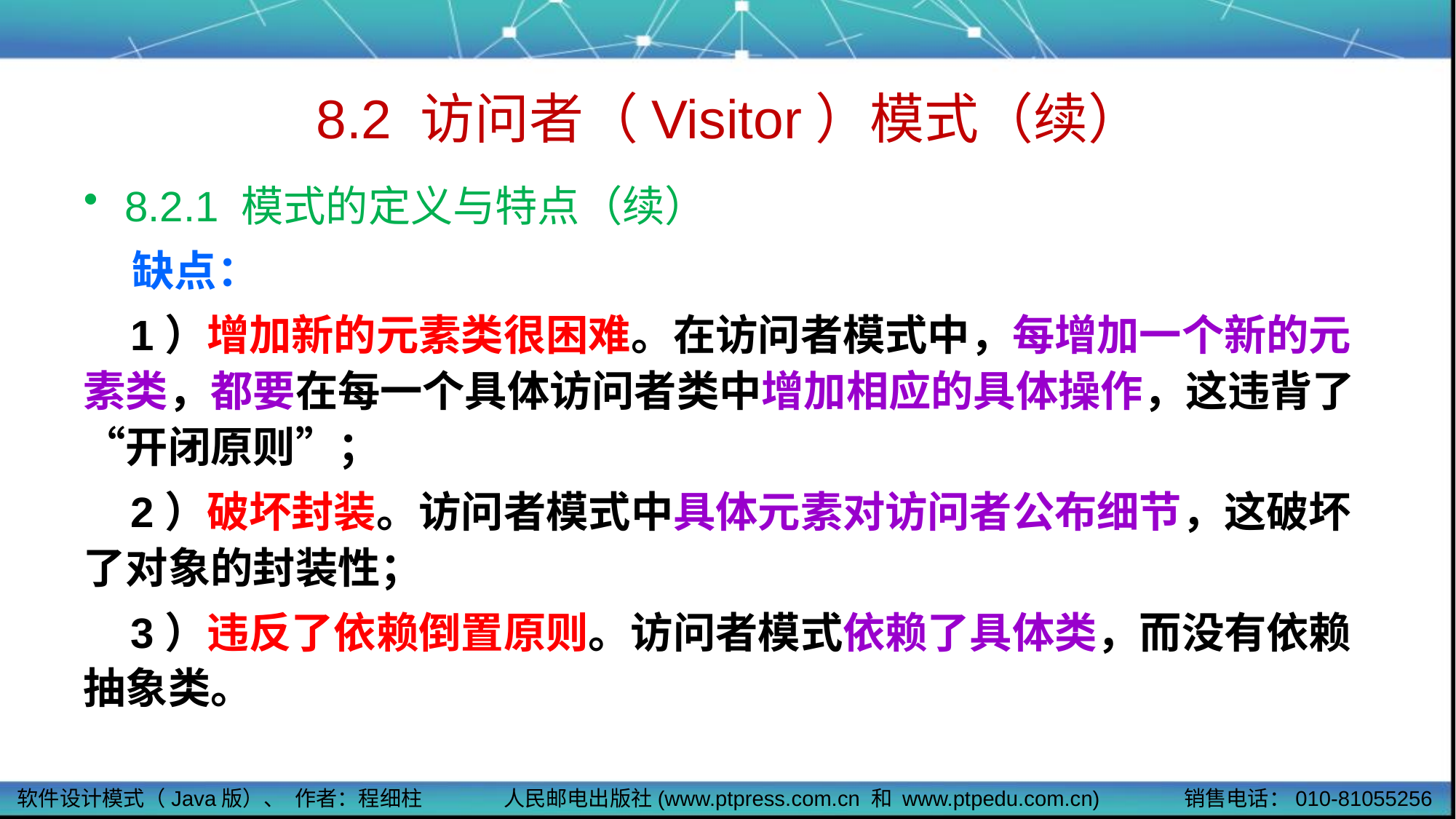

# 8.2 访问者（Visitor）模式（续）
8.2.1 模式的定义与特点（续）
    缺点：
    1）增加新的元素类很困难。在访问者模式中，每增加一个新的元素类，都要在每一个具体访问者类中增加相应的具体操作，这违背了“开闭原则”；
    2）破坏封装。访问者模式中具体元素对访问者公布细节，这破坏了对象的封装性；
    3）违反了依赖倒置原则。访问者模式依赖了具体类，而没有依赖抽象类。
软件设计模式（Java版）、  作者：程细柱
人民邮电出版社(www.ptpress.com.cn 和 www.ptpedu.com.cn)
销售电话：010-81055256